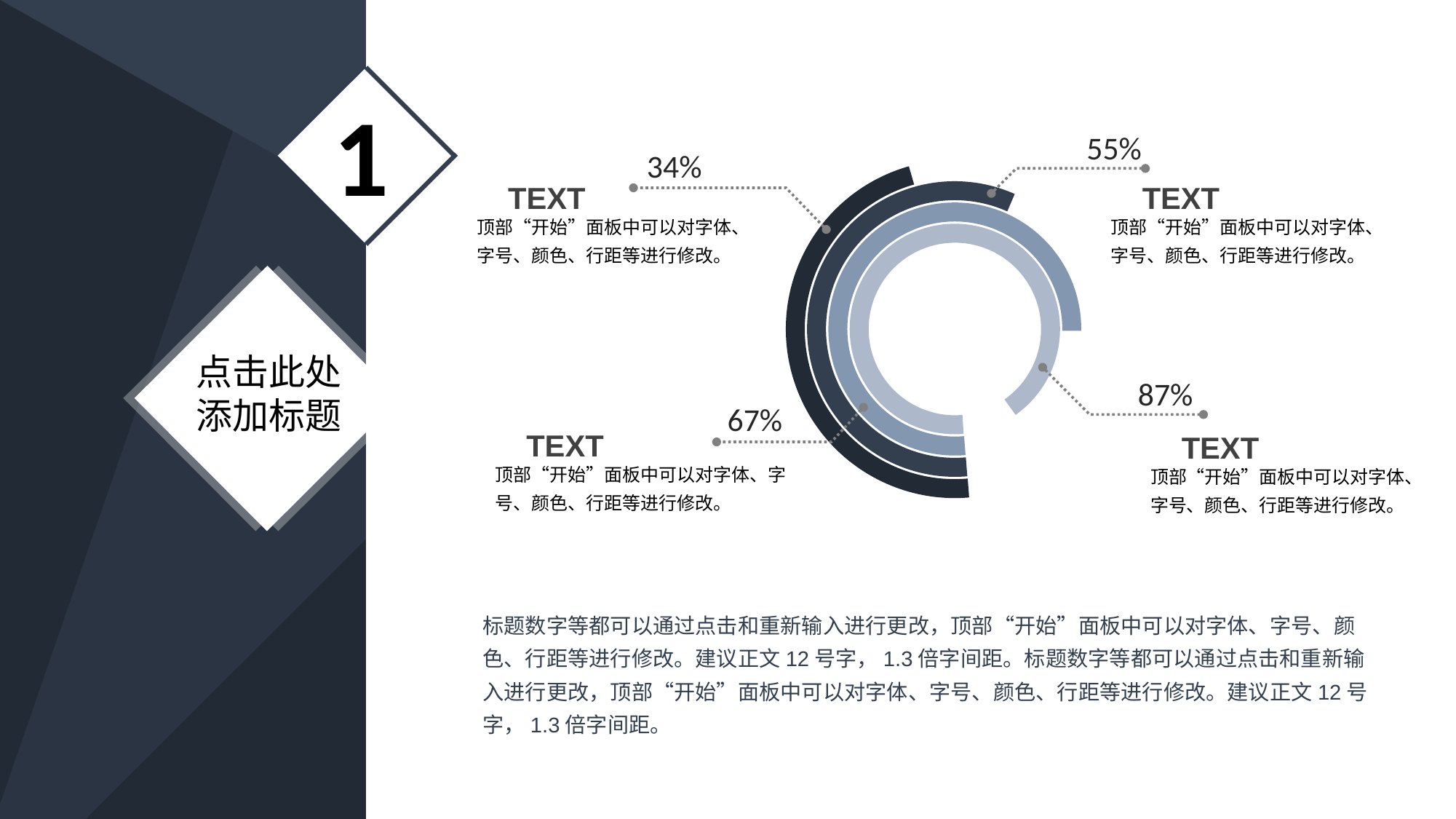

1
55%

34%

TEXT
TEXT
顶部“开始”面板中可以对字体、字号、颜色、行距等进行修改。
顶部“开始”面板中可以对字体、字号、颜色、行距等进行修改。

点击此处
添加标题

87%
67%

TEXT
TEXT
顶部“开始”面板中可以对字体、字号、颜色、行距等进行修改。
顶部“开始”面板中可以对字体、字号、颜色、行距等进行修改。
标题数字等都可以通过点击和重新输入进行更改，顶部“开始”面板中可以对字体、字号、颜色、行距等进行修改。建议正文12号字，1.3倍字间距。标题数字等都可以通过点击和重新输入进行更改，顶部“开始”面板中可以对字体、字号、颜色、行距等进行修改。建议正文12号字，1.3倍字间距。